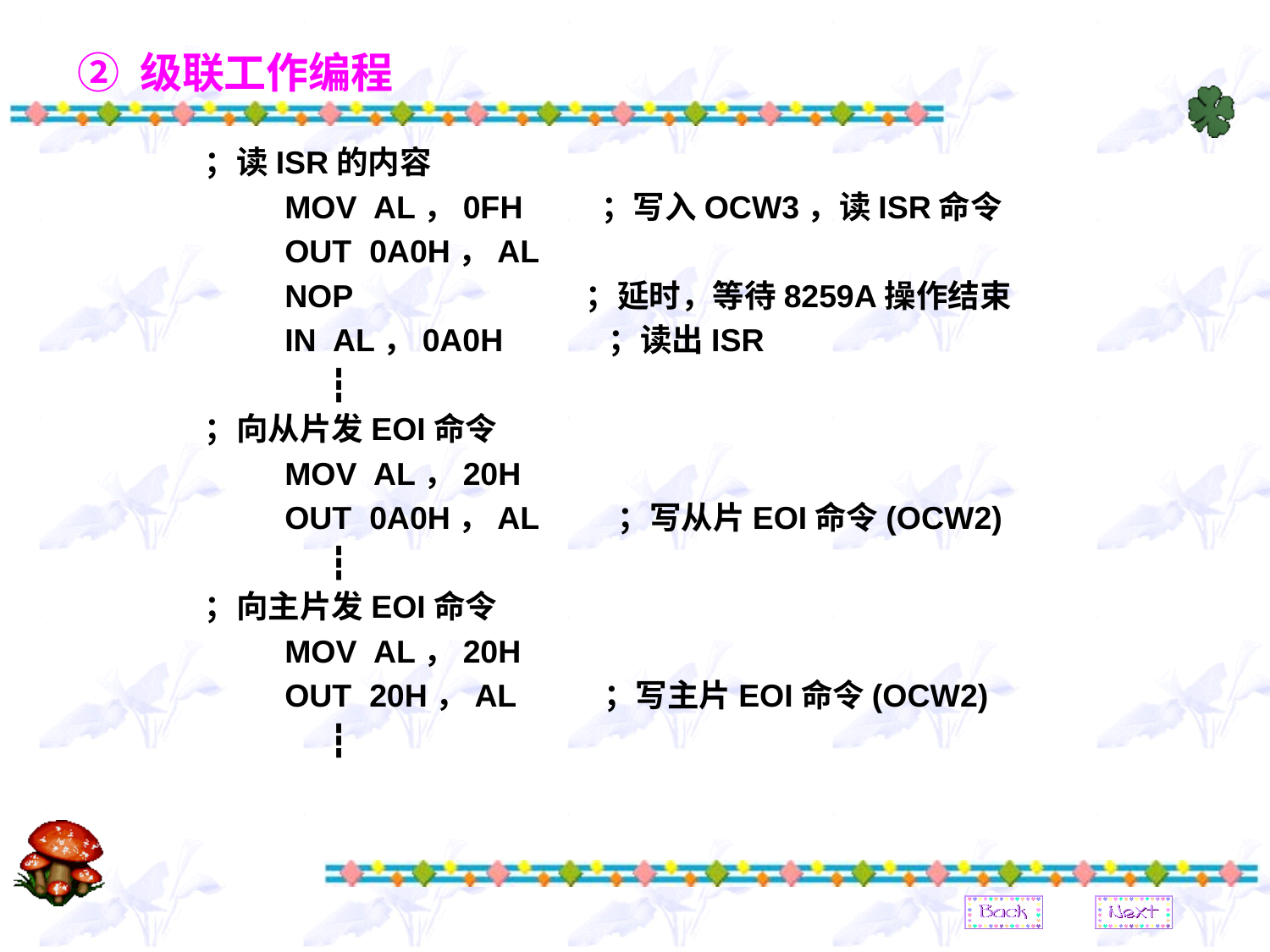

# ② 级联工作编程
；读ISR的内容
         MOV  AL，0FH        ；写入OCW3，读ISR命令
         OUT  0A0H，AL
         NOP             	；延时，等待8259A操作结束
         IN  AL，0A0H           ；读出ISR
              ┇
；向从片发EOI命令
         MOV  AL，20H
         OUT  0A0H，AL        ；写从片EOI命令(OCW2)
              ┇
；向主片发EOI命令
         MOV  AL，20H
         OUT  20H，AL         ；写主片EOI命令(OCW2)
              ┇